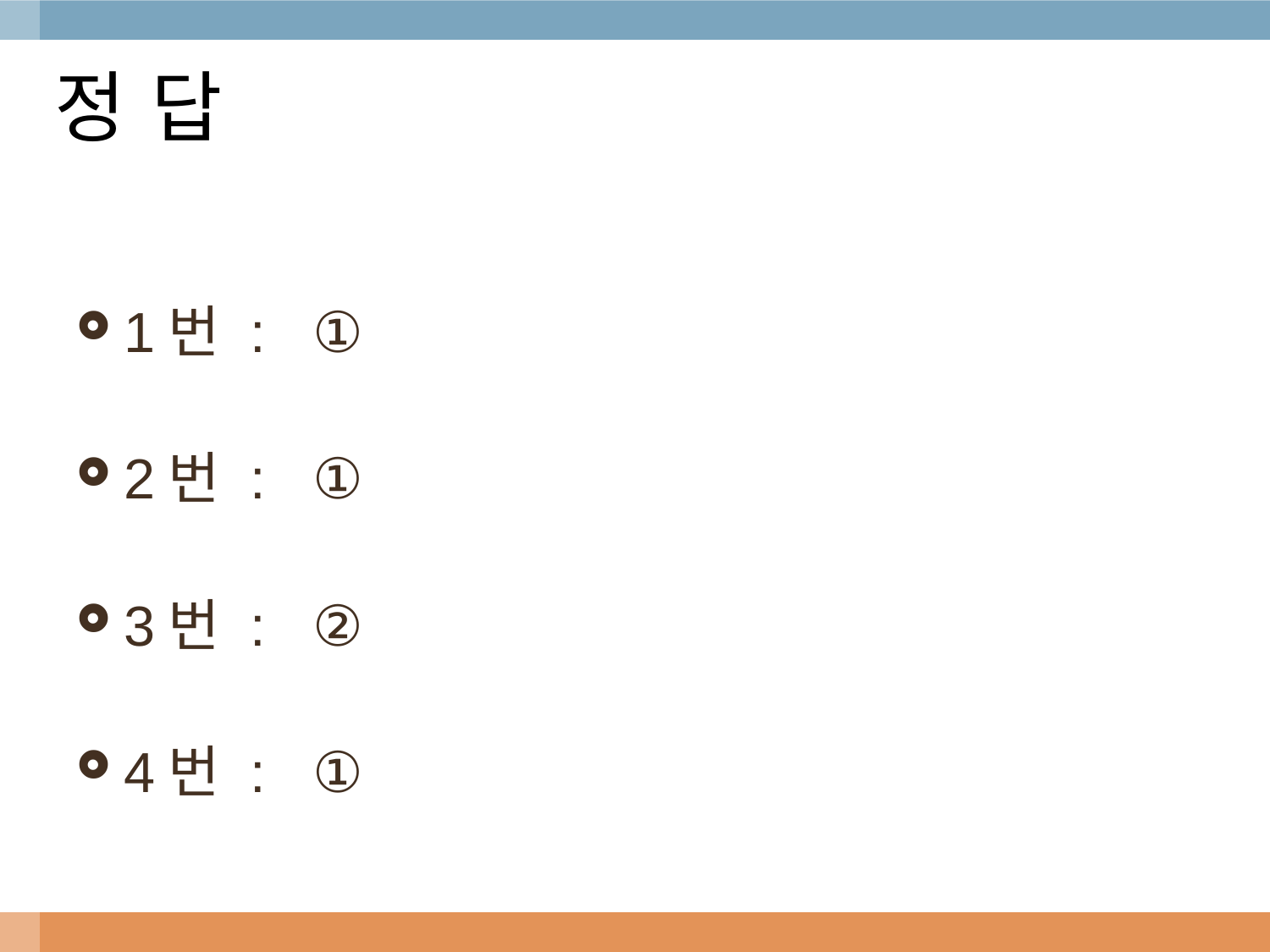

# 정 답
1번 :   ①
2번 :   ①
3번 :   ②
4번 :   ①